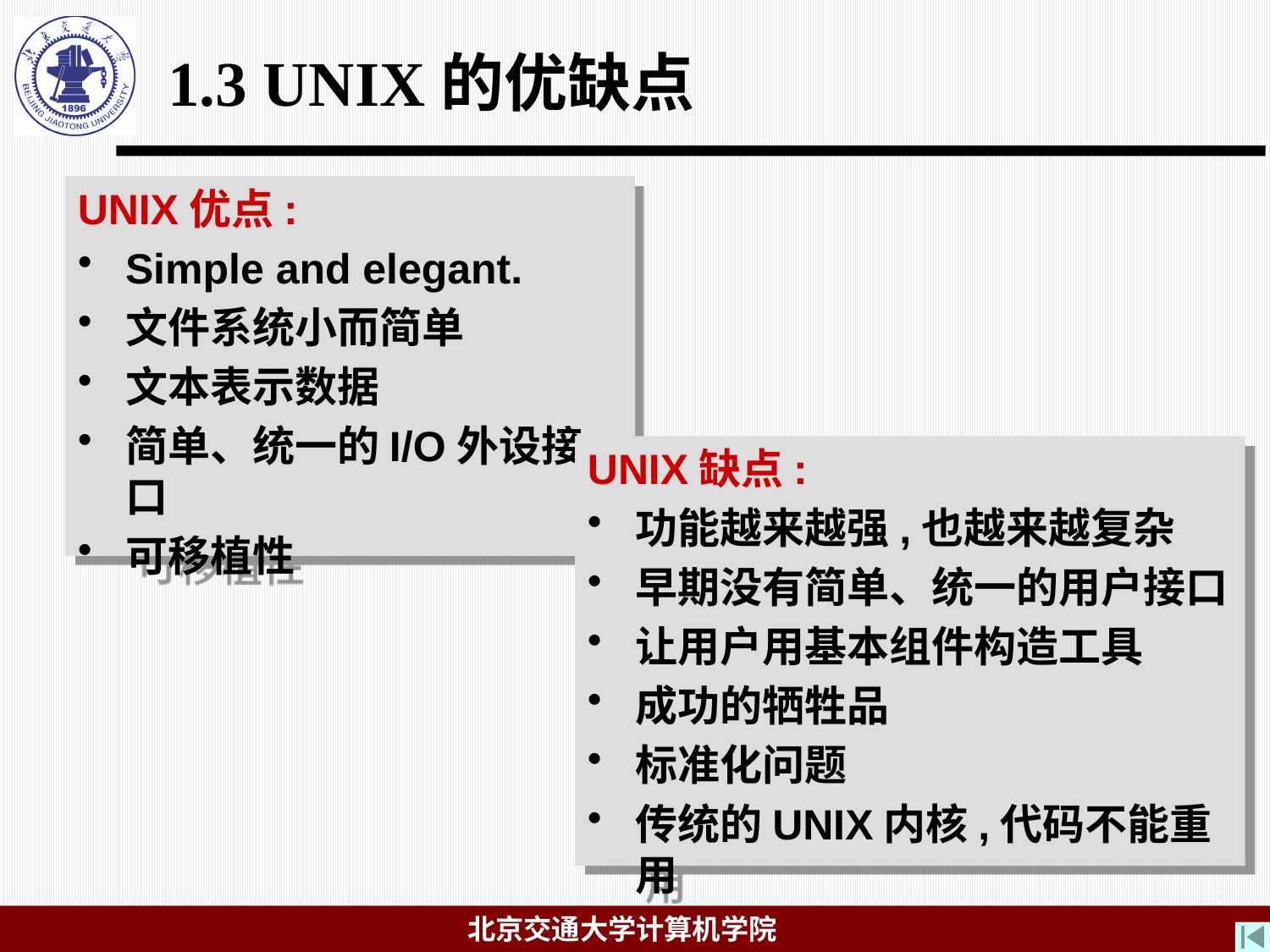

# 1.3 UNIX的优缺点
UNIX优点:
Simple and elegant.
文件系统小而简单
文本表示数据
简单、统一的I/O外设接口
可移植性
UNIX缺点:
功能越来越强,也越来越复杂
早期没有简单、统一的用户接口
让用户用基本组件构造工具
成功的牺牲品
标准化问题
传统的UNIX内核,代码不能重用